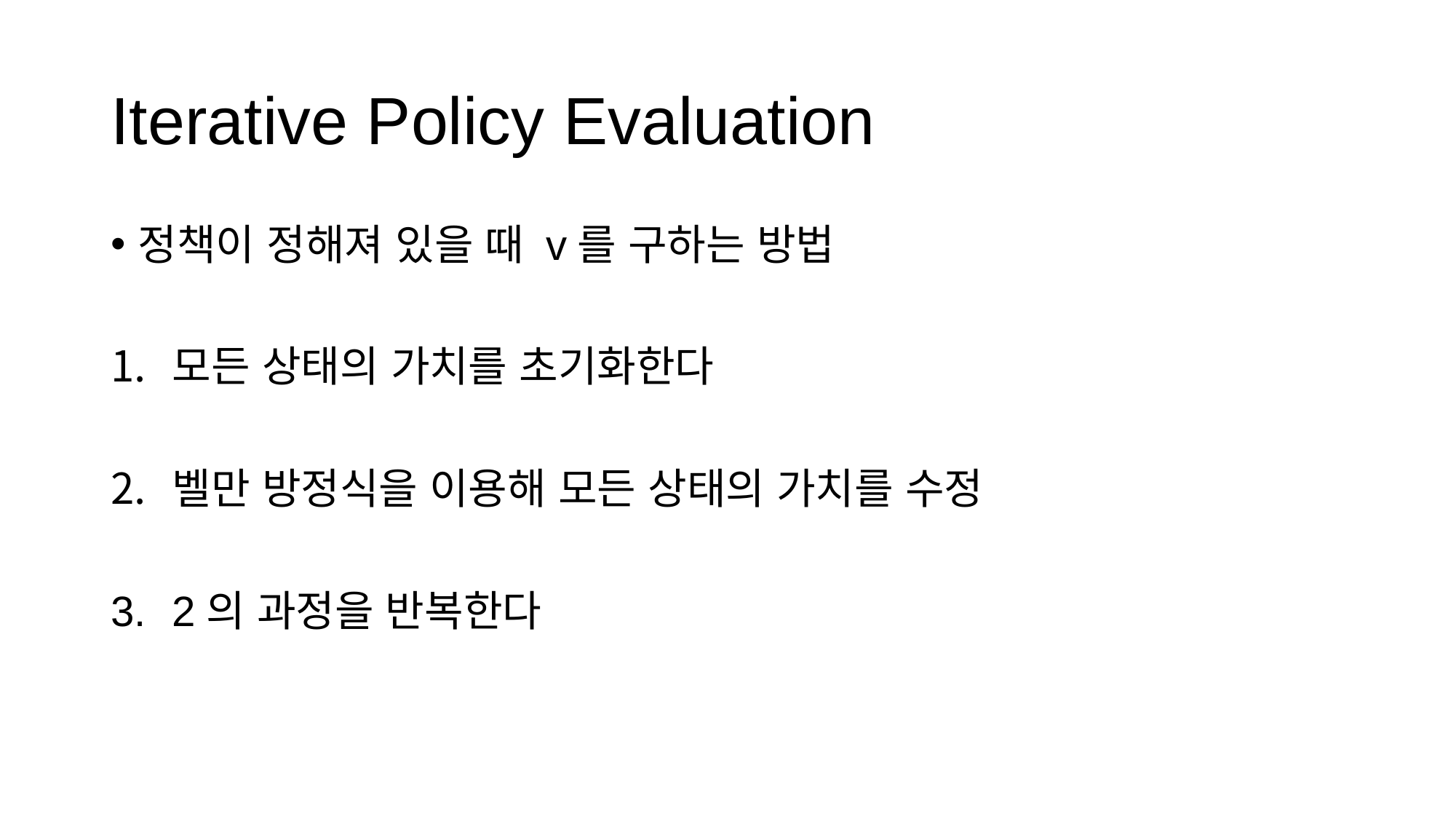

# Iterative Policy Evaluation
정책이 정해져 있을 때 v를 구하는 방법

모든 상태의 가치를 초기화한다

벨만 방정식을 이용해 모든 상태의 가치를 수정

2의 과정을 반복한다